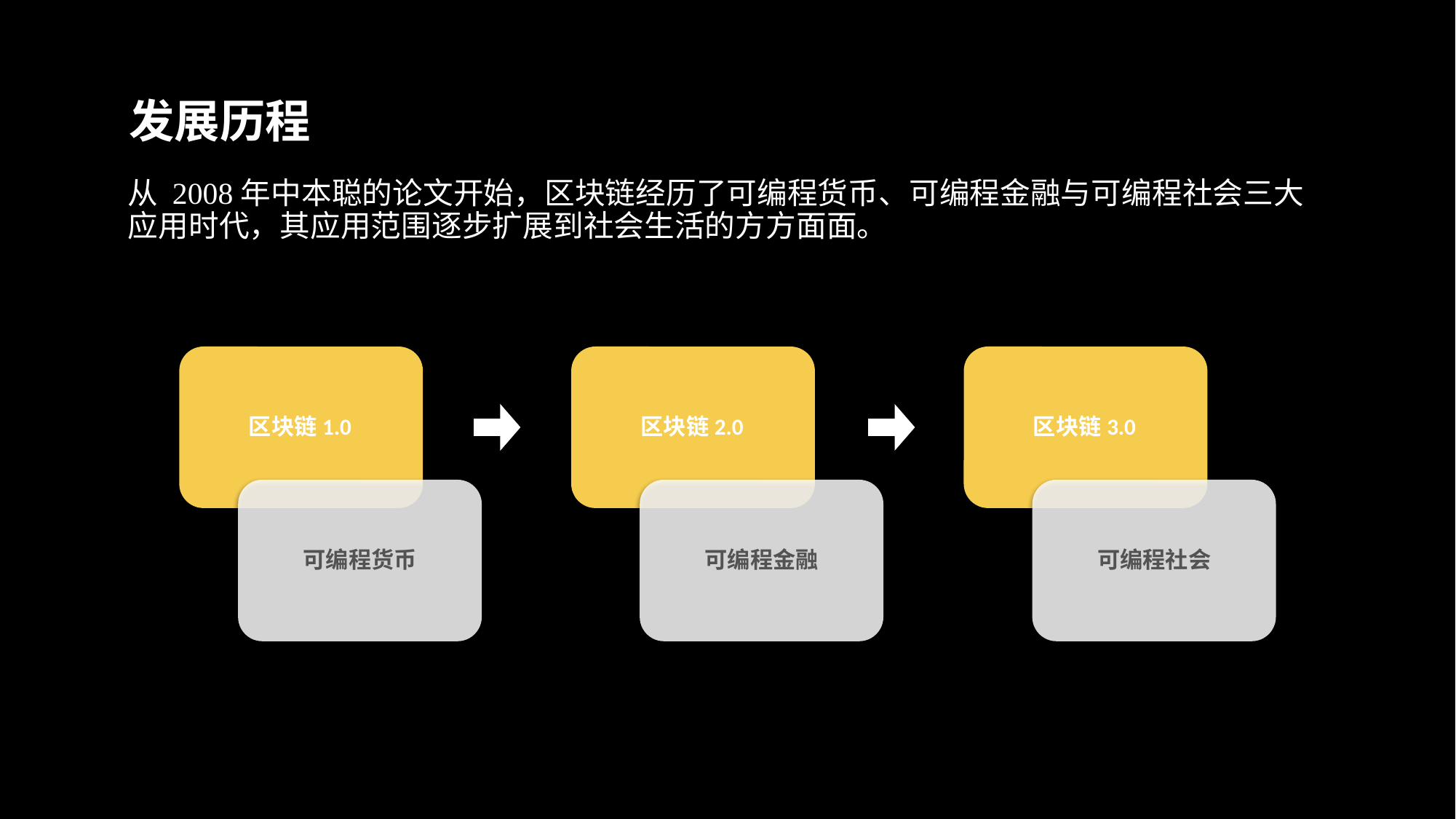

发展历程
从 2008年中本聪的论文开始，区块链经历了可编程货币、可编程金融与可编程社会三大应用时代，其应用范围逐步扩展到社会生活的方方面面。

区块链1.0
区块链2.0
区块链3.0

可编程货币
可编程金融
可编程社会